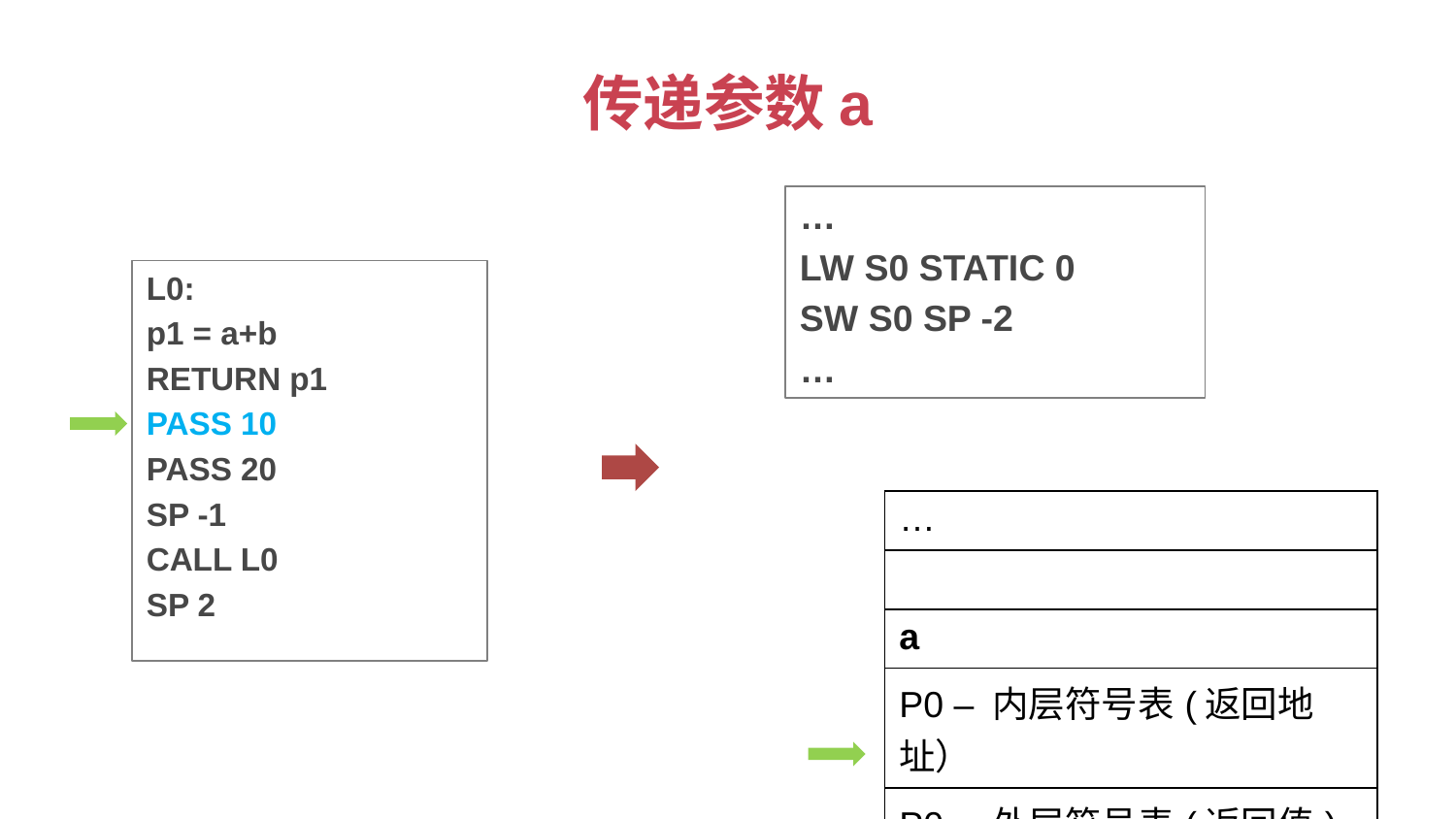

# 传递参数a
…
LW S0 STATIC 0
SW S0 SP -2
…
L0:
p1 = a+b
RETURN p1
PASS 10
PASS 20
SP -1
CALL L0
SP 2

| … |
| --- |
|  |
| a |
| P0 – 内层符号表(返回地址） |
| P0 – 外层符号表(返回值) |